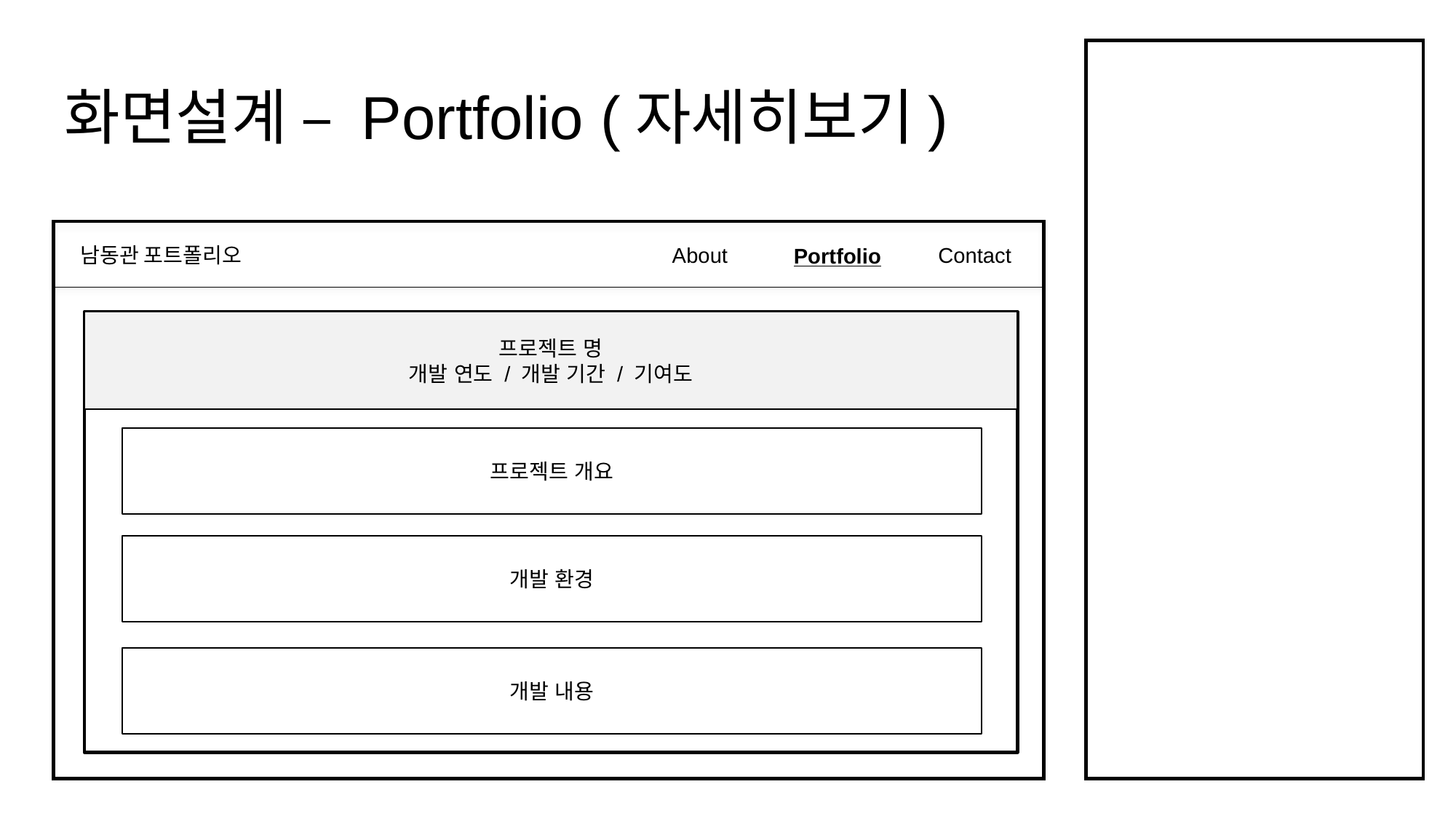

# 화면설계 – Portfolio (자세히보기)

남동관 포트폴리오

About
Contact
Portfolio

프로젝트 명
개발 연도 / 개발 기간 / 기여도
프로젝트 사진
프로젝트 명
프로젝트 설명
자세히 보기
프로젝트 개요

개발 환경
개발 내용